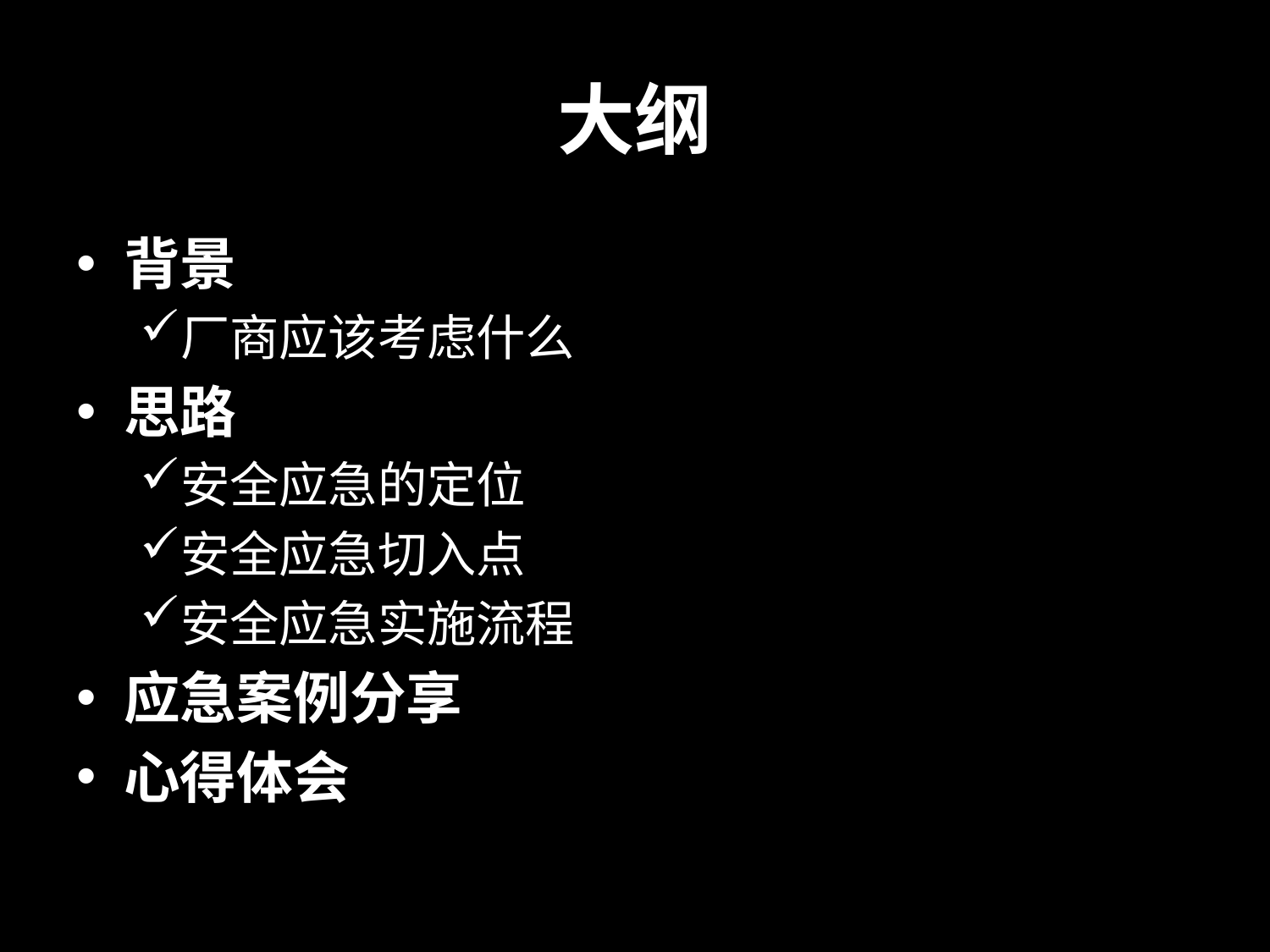

# 大纲
背景
厂商应该考虑什么
思路
安全应急的定位
安全应急切入点
安全应急实施流程
应急案例分享
心得体会